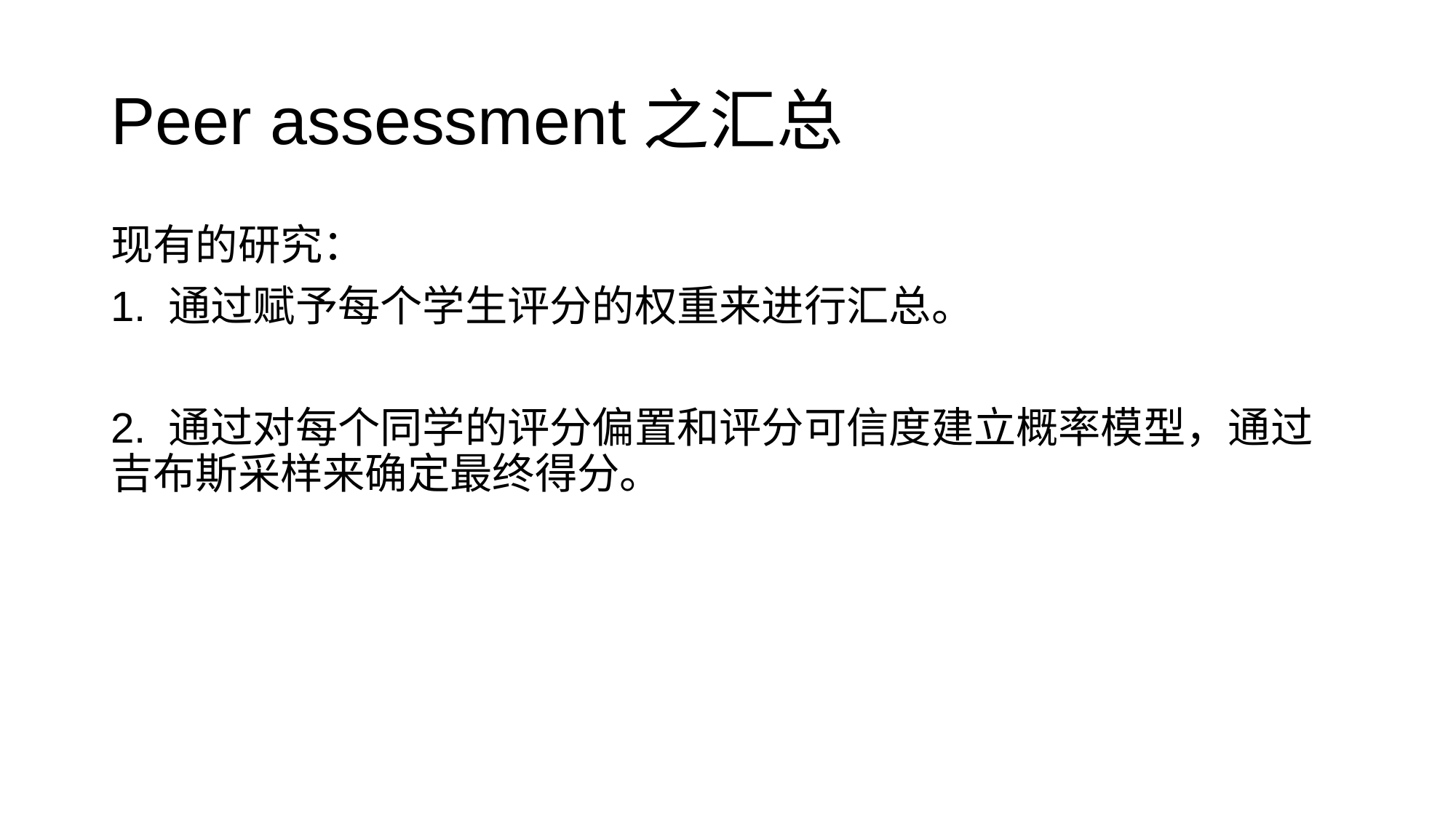

# Peer assessment之汇总
现有的研究：
1. 通过赋予每个学生评分的权重来进行汇总。

2. 通过对每个同学的评分偏置和评分可信度建立概率模型，通过吉布斯采样来确定最终得分。